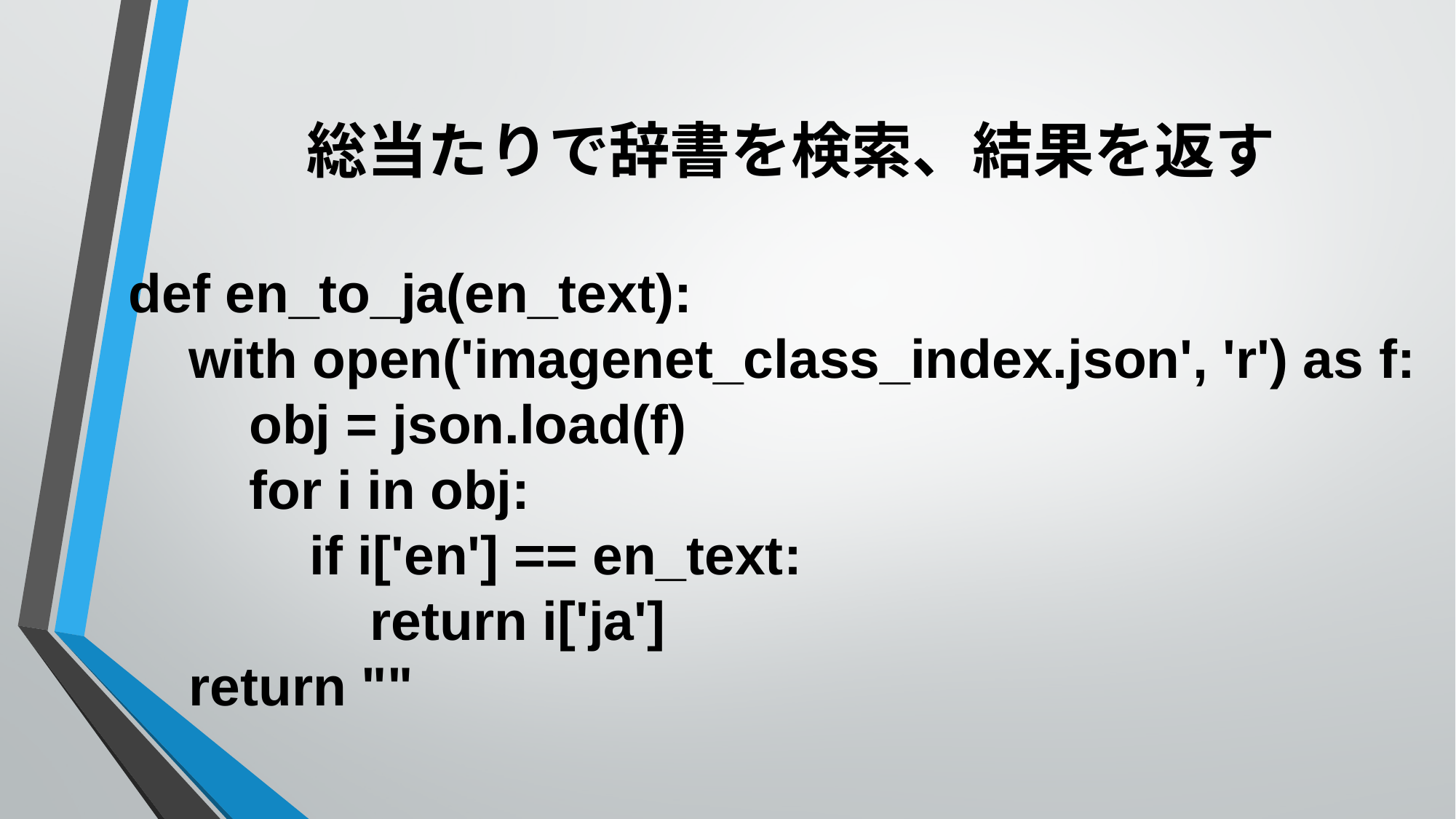

総当たりで辞書を検索、結果を返す

def en_to_ja(en_text):
    with open('imagenet_class_index.json', 'r') as f:
        obj = json.load(f)
        for i in obj:
            if i['en'] == en_text:
                return i['ja']
    return ""